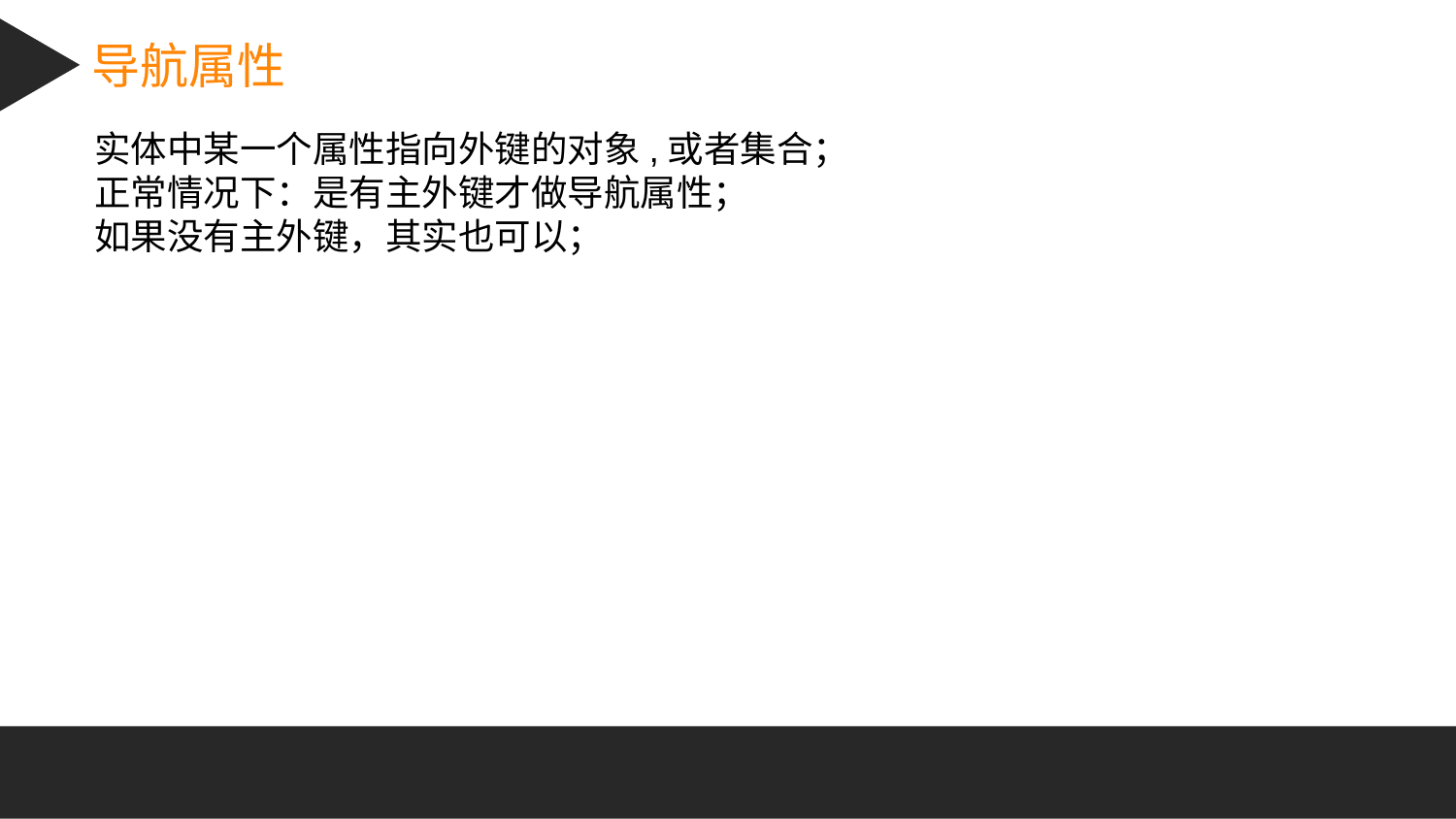

导航属性
实体中某一个属性指向外键的对象,或者集合；
正常情况下：是有主外键才做导航属性；
如果没有主外键，其实也可以；